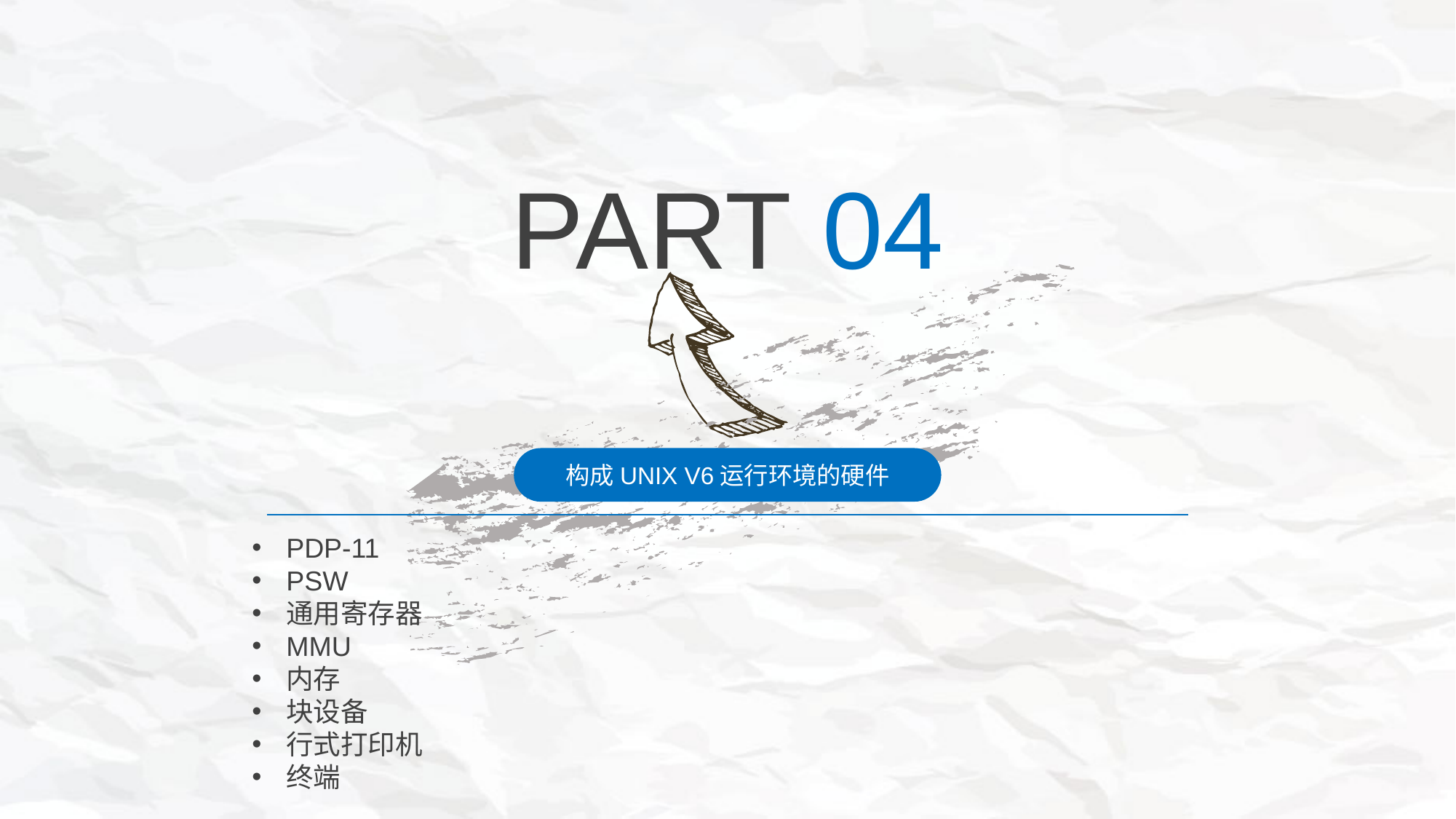

PART 04

构成UNIX V6运行环境的硬件
PDP-11
PSW
通用寄存器
MMU
内存
块设备
行式打印机
终端